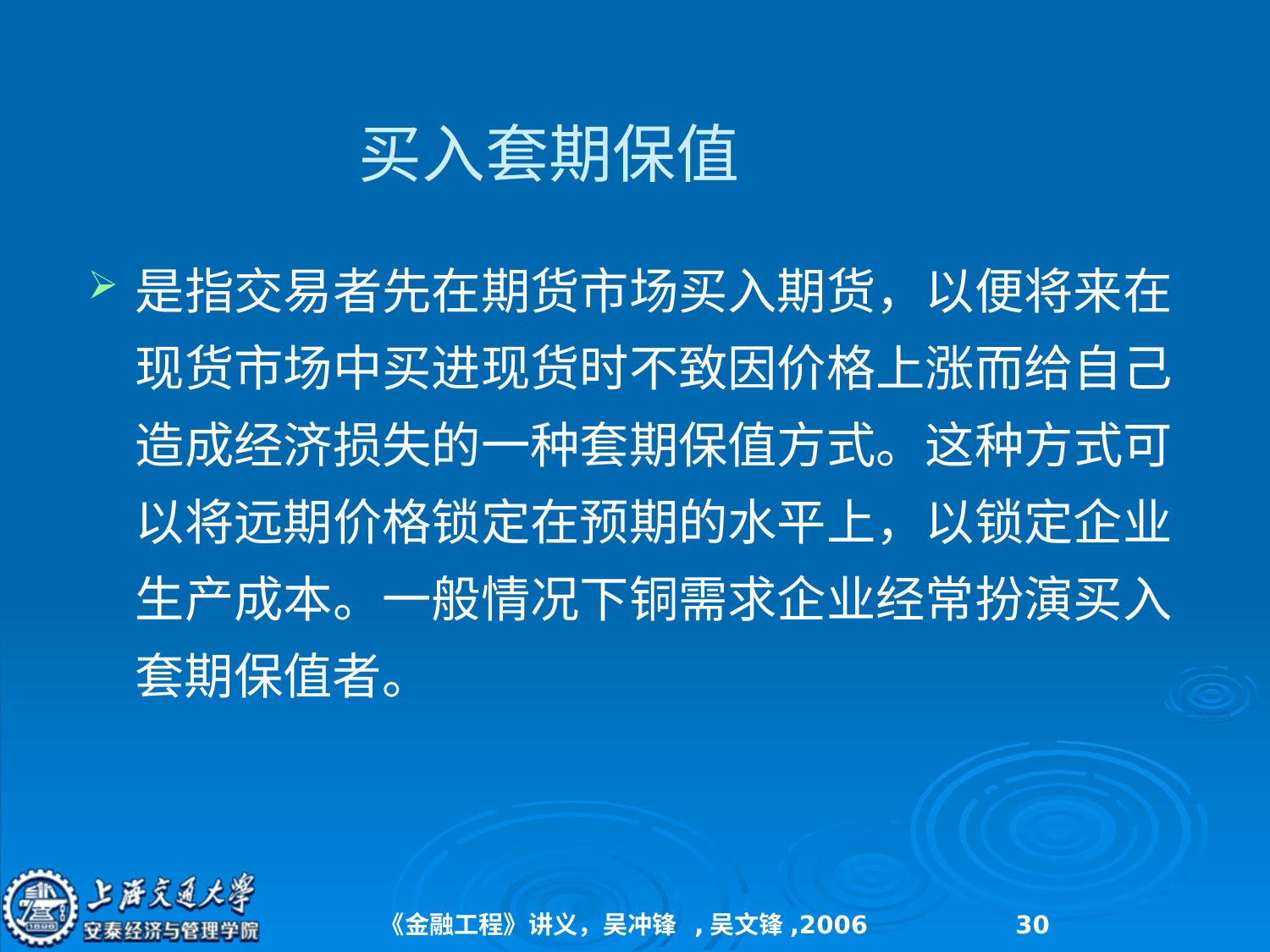

# 买入套期保值
是指交易者先在期货市场买入期货，以便将来在现货市场中买进现货时不致因价格上涨而给自己造成经济损失的一种套期保值方式。这种方式可以将远期价格锁定在预期的水平上，以锁定企业生产成本。一般情况下铜需求企业经常扮演买入套期保值者。